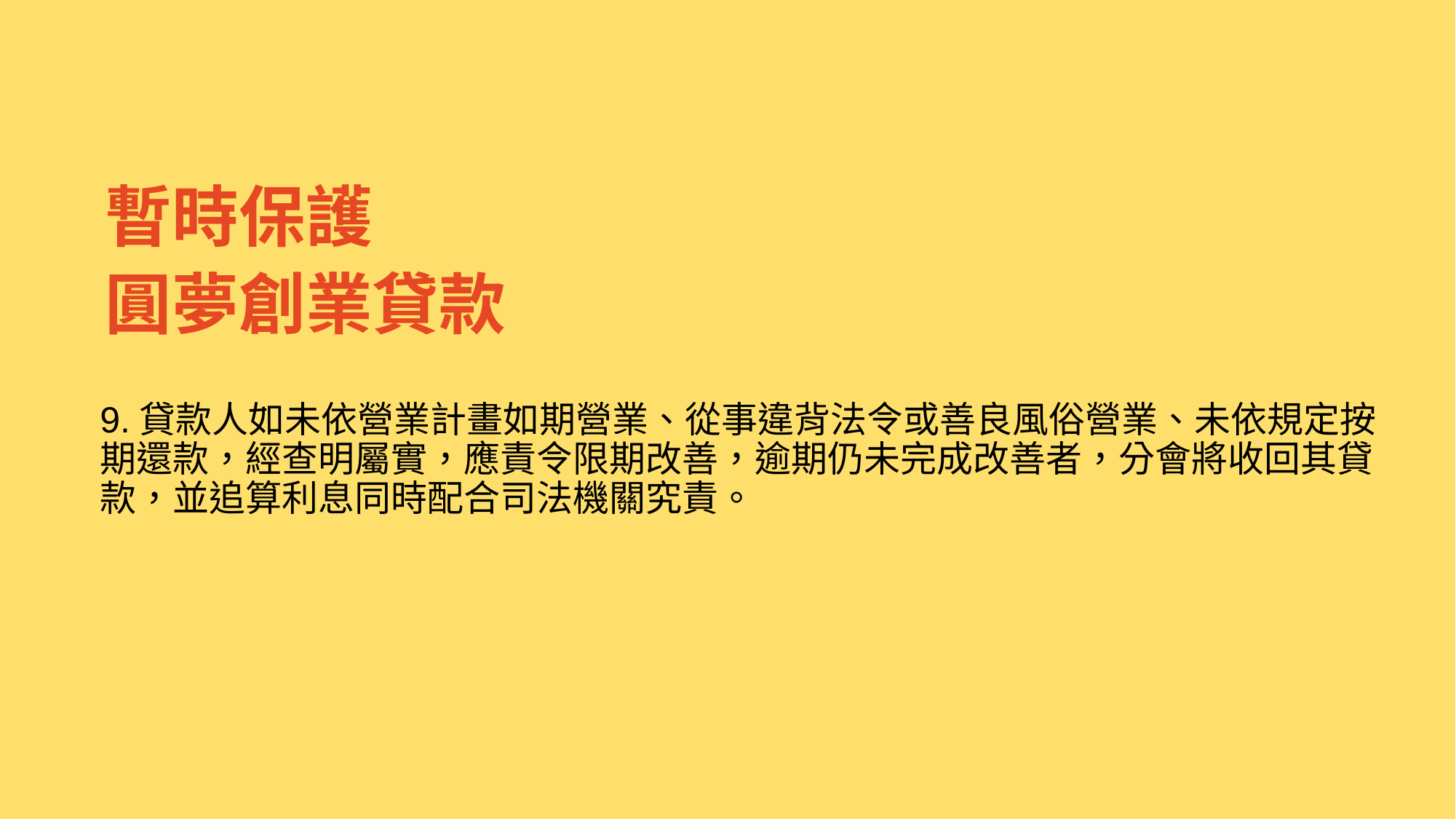

暫時保護
圓夢創業貸款
9.貸款人如未依營業計畫如期營業、從事違背法令或善良風俗營業、未依規定按期還款，經查明屬實，應責令限期改善，逾期仍未完成改善者，分會將收回其貸款，並追算利息同時配合司法機關究責。